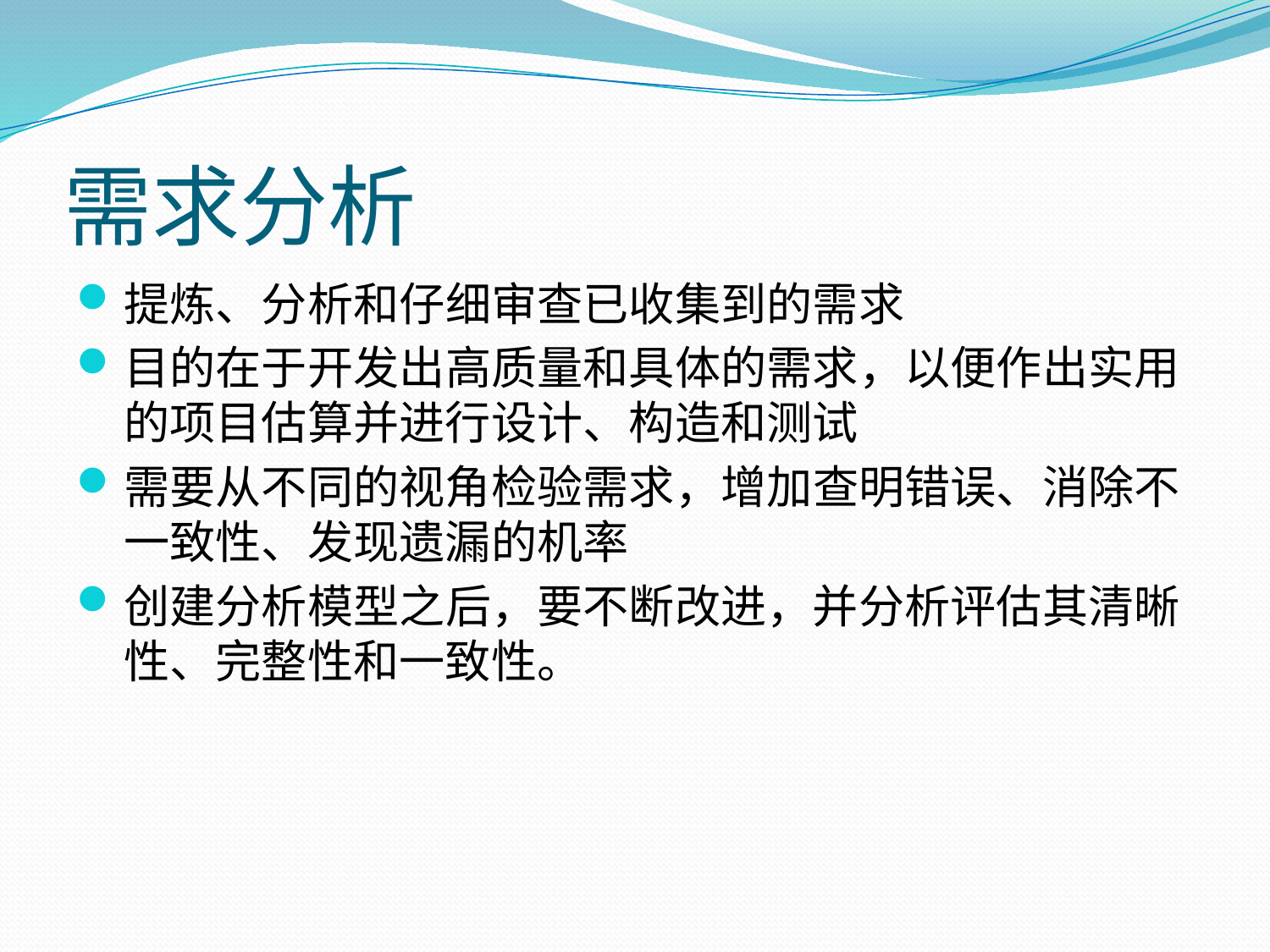

# 需求分析
提炼、分析和仔细审查已收集到的需求
目的在于开发出高质量和具体的需求，以便作出实用的项目估算并进行设计、构造和测试
需要从不同的视角检验需求，增加查明错误、消除不一致性、发现遗漏的机率
创建分析模型之后，要不断改进，并分析评估其清晰性、完整性和一致性。